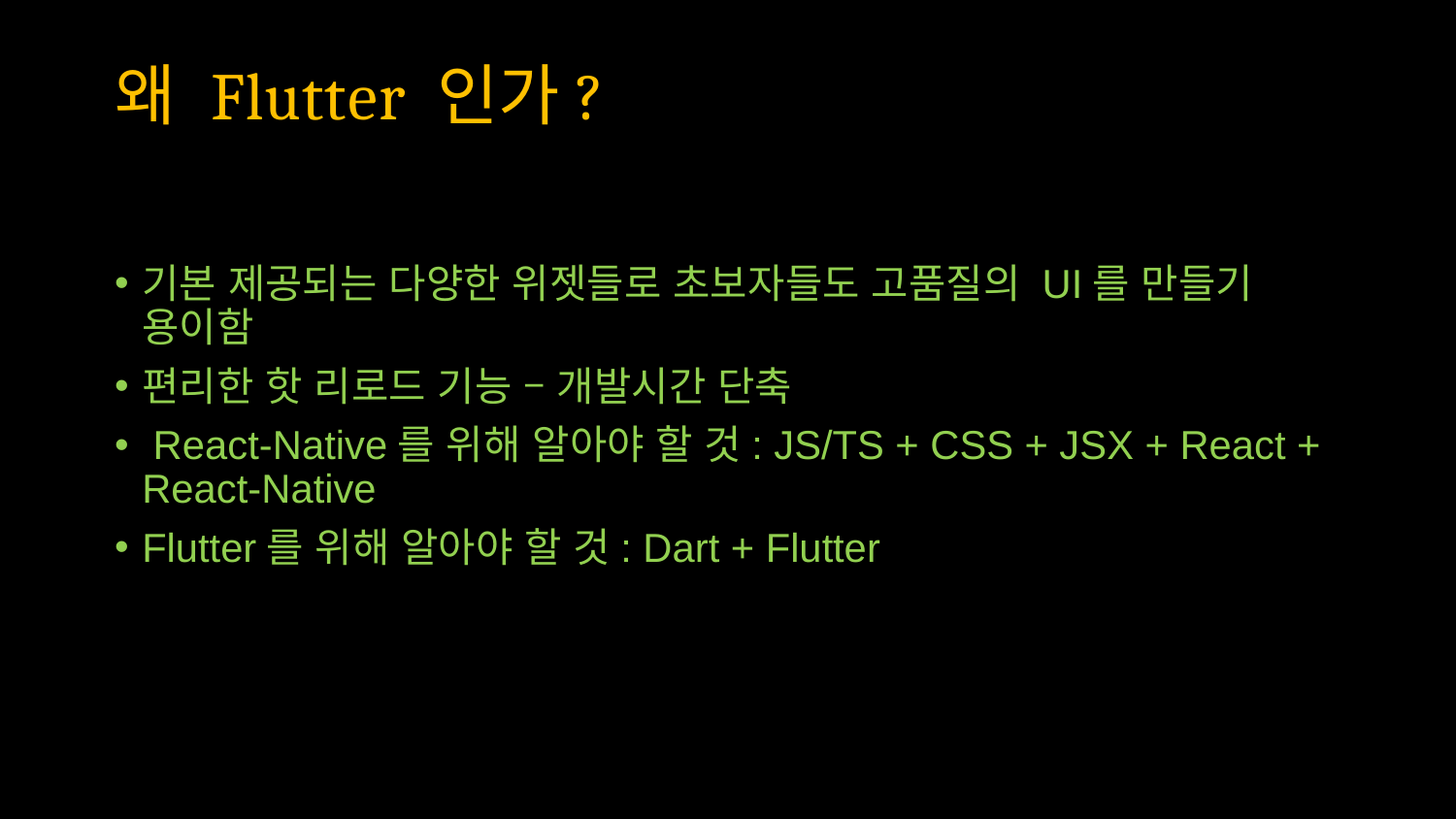

# 왜 Flutter 인가?

기본 제공되는 다양한 위젯들로 초보자들도 고품질의 UI를 만들기 용이함
편리한 핫 리로드 기능 – 개발시간 단축
 React-Native를 위해 알아야 할 것: JS/TS + CSS + JSX + React + React-Native
Flutter를 위해 알아야 할 것: Dart + Flutter